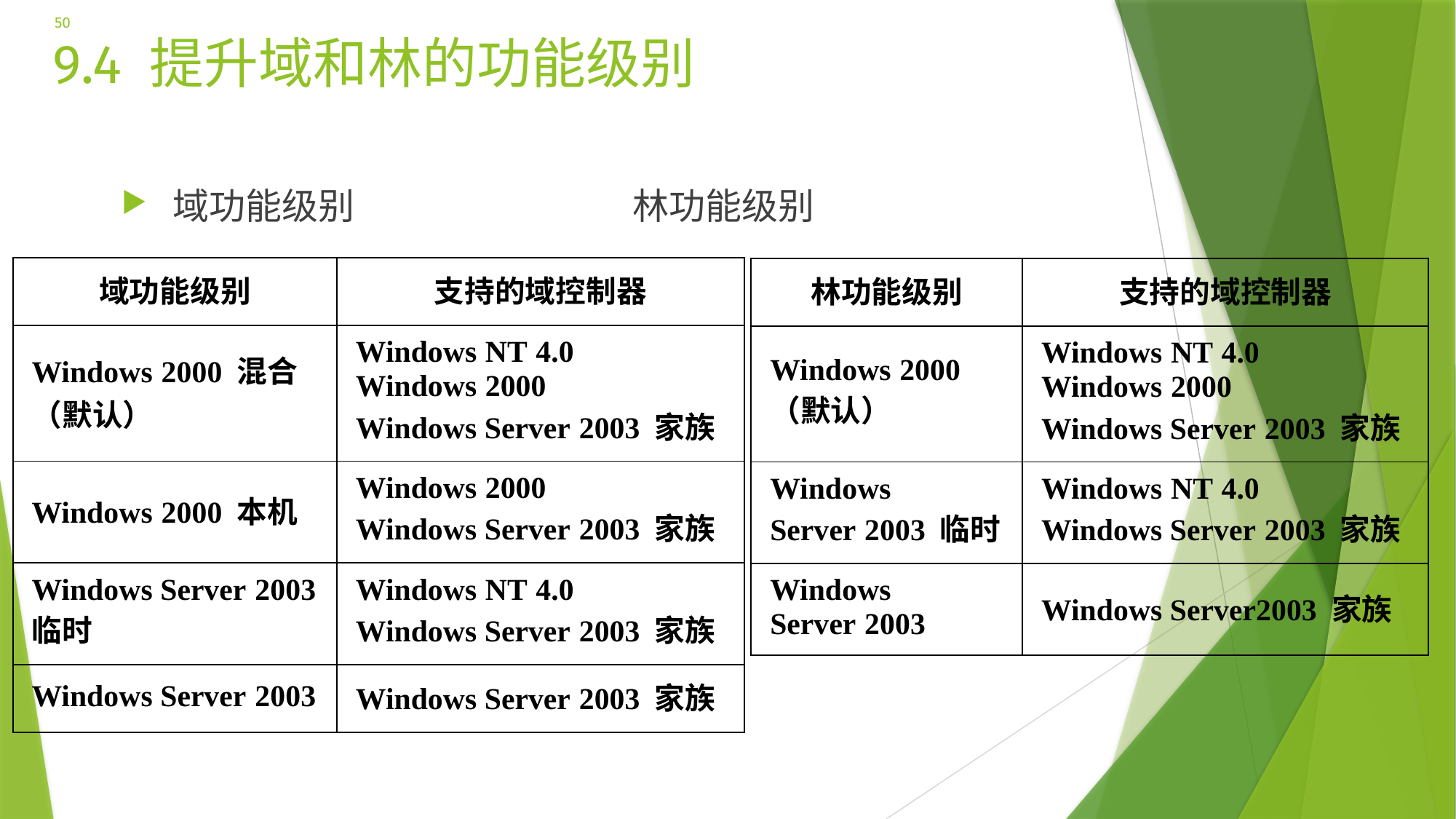

50
# 9.4 提升域和林的功能级别
 域功能级别                                  林功能级别
| 域功能级别 | 支持的域控制器 |
| --- | --- |
| Windows 2000 混合（默认） | Windows NT 4.0 Windows 2000 Windows Server 2003 家族 |
| Windows 2000 本机 | Windows 2000 Windows Server 2003 家族 |
| Windows Server 2003 临时 | Windows NT 4.0 Windows Server 2003 家族 |
| Windows Server 2003 | Windows Server 2003 家族 |
| 林功能级别 | 支持的域控制器 |
| --- | --- |
| Windows 2000（默认） | Windows NT 4.0 Windows 2000 Windows Server 2003 家族 |
| Windows Server 2003 临时 | Windows NT 4.0 Windows Server 2003 家族 |
| Windows Server 2003 | Windows Server2003 家族 |